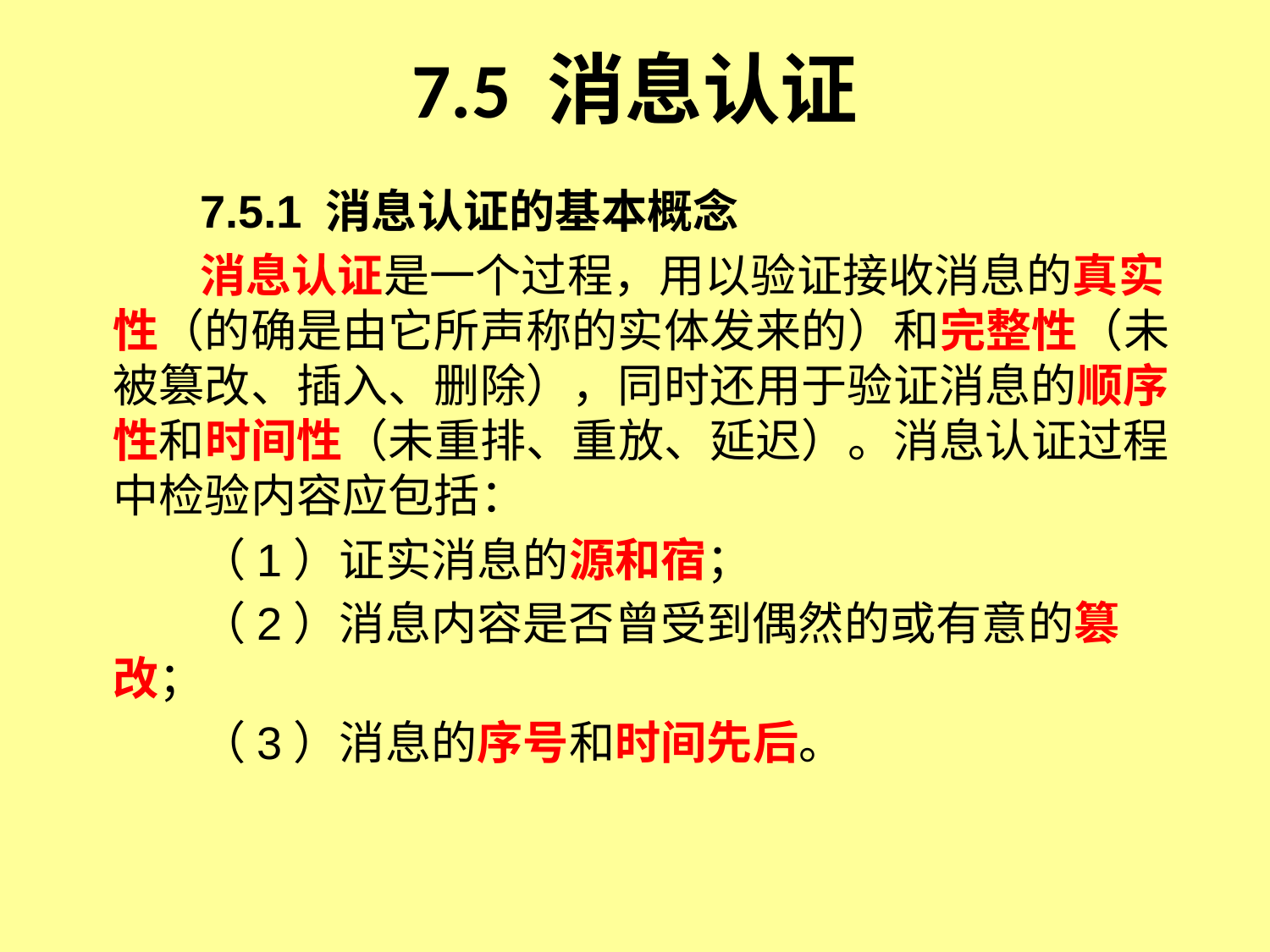

# 7.5 消息认证
7.5.1 消息认证的基本概念
消息认证是一个过程，用以验证接收消息的真实性（的确是由它所声称的实体发来的）和完整性（未被篡改、插入、删除），同时还用于验证消息的顺序性和时间性（未重排、重放、延迟）。消息认证过程中检验内容应包括：
（1）证实消息的源和宿；
（2）消息内容是否曾受到偶然的或有意的篡改；
（3）消息的序号和时间先后。